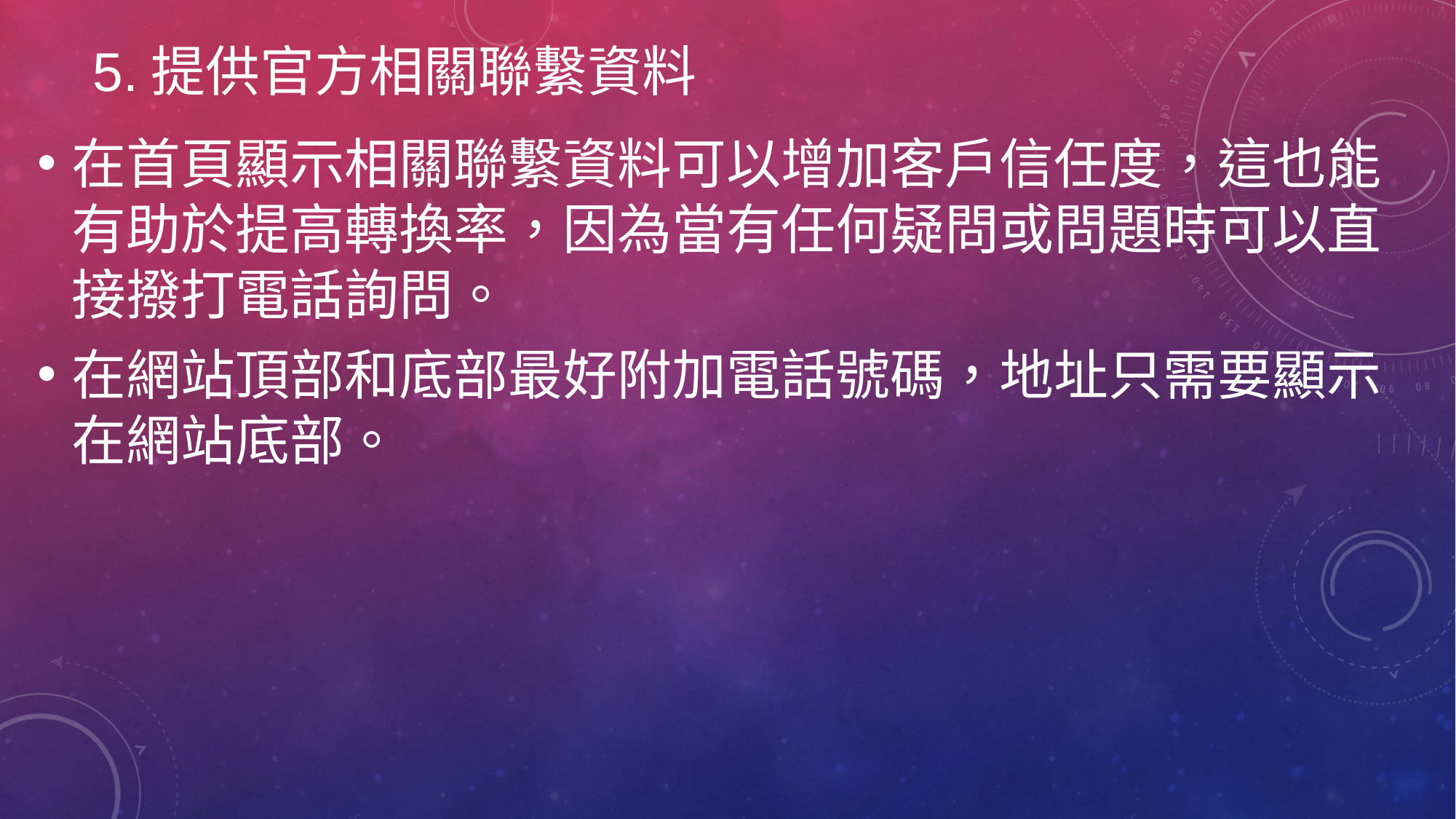

# 5.提供官方相關聯繫資料
在首頁顯示相關聯繫資料可以增加客戶信任度，這也能有助於提高轉換率，因為當有任何疑問或問題時可以直接撥打電話詢問。
在網站頂部和底部最好附加電話號碼，地址只需要顯示在網站底部。